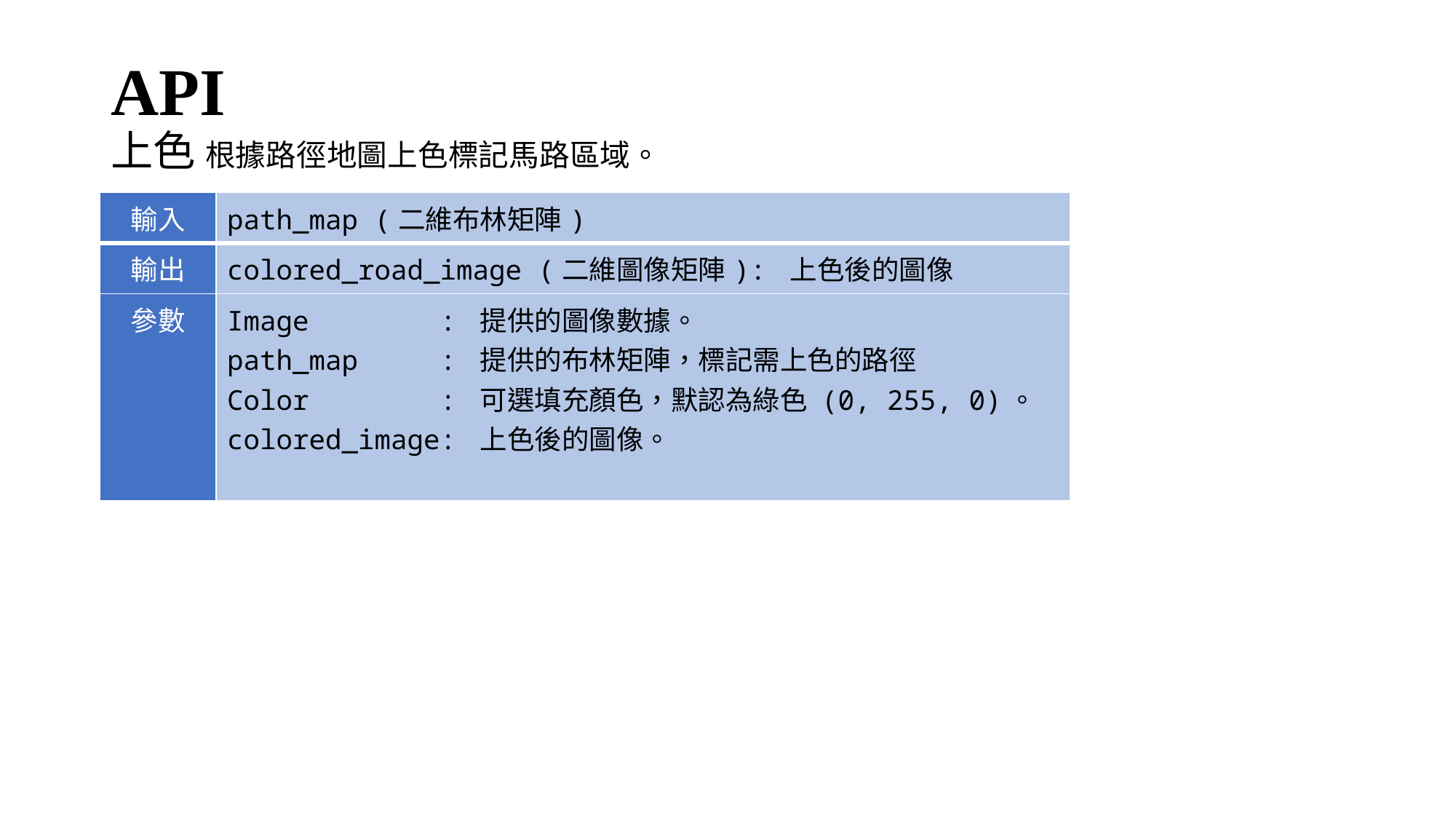

# API
上色 根據路徑地圖上色標記馬路區域。
| 輸入 | path\_map (二維布林矩陣) |
| --- | --- |
| 輸出 | colored\_road\_image (二維圖像矩陣): 上色後的圖像 |
| 參數 | Image : 提供的圖像數據。 path\_map : 提供的布林矩陣，標記需上色的路徑 Color : 可選填充顏色，默認為綠色 (0, 255, 0)。 colored\_image: 上色後的圖像。 |